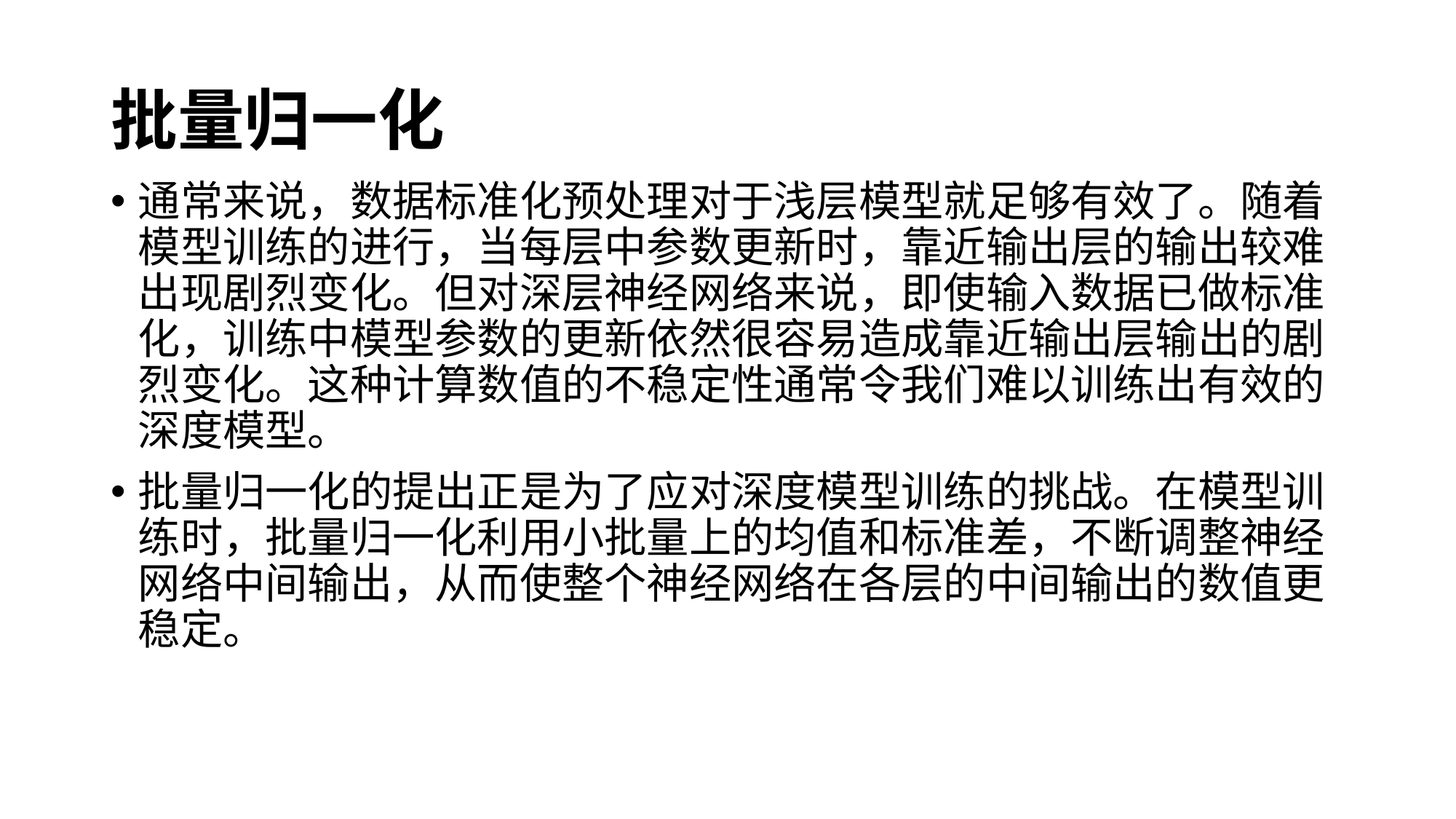

# 批量归一化
通常来说，数据标准化预处理对于浅层模型就足够有效了。随着模型训练的进行，当每层中参数更新时，靠近输出层的输出较难出现剧烈变化。但对深层神经网络来说，即使输入数据已做标准化，训练中模型参数的更新依然很容易造成靠近输出层输出的剧烈变化。这种计算数值的不稳定性通常令我们难以训练出有效的深度模型。
批量归一化的提出正是为了应对深度模型训练的挑战。在模型训练时，批量归一化利用小批量上的均值和标准差，不断调整神经网络中间输出，从而使整个神经网络在各层的中间输出的数值更稳定。